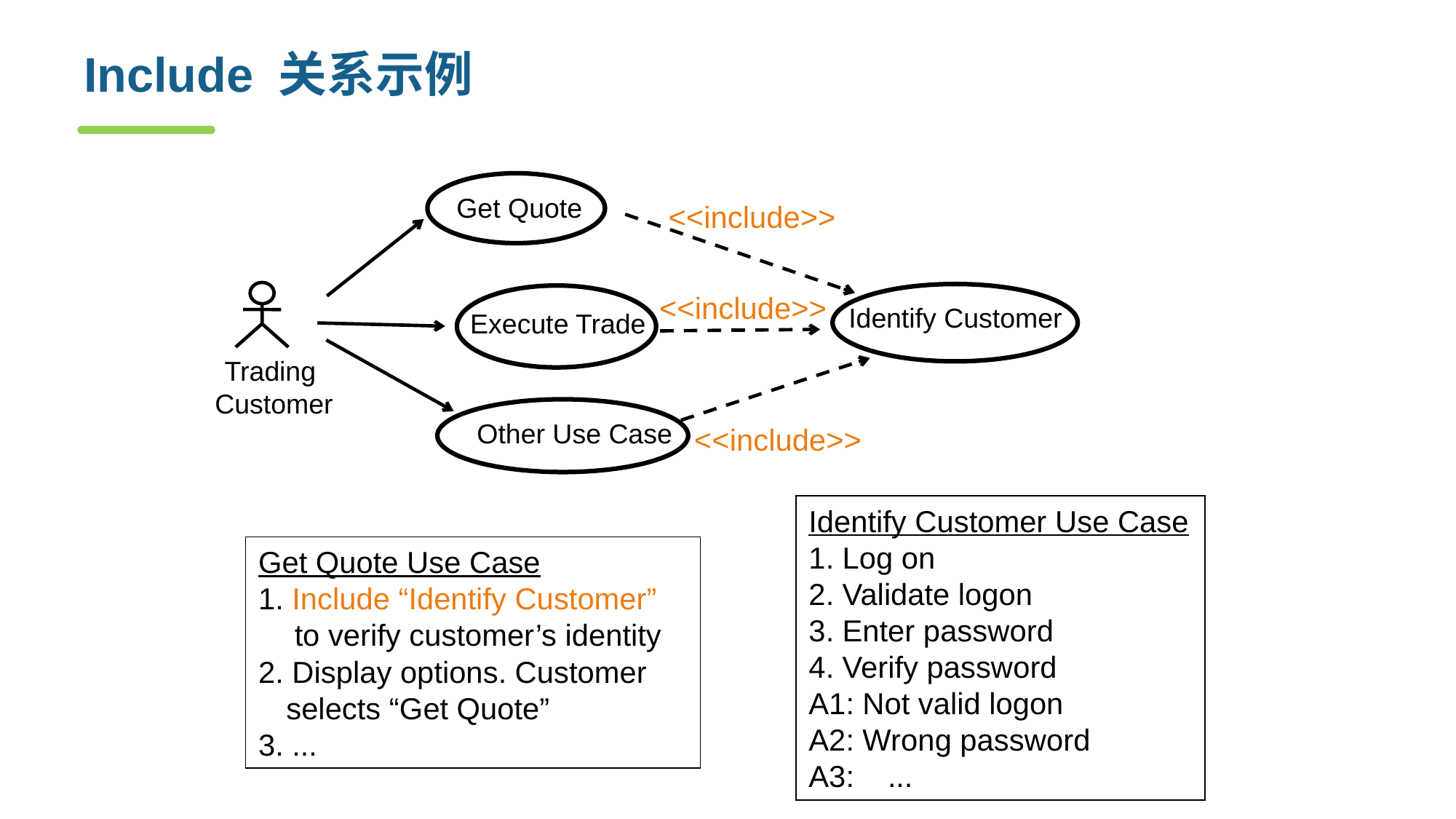

# Include 关系示例

Get Quote
<<include>>

<<include>>

Trading
 Customer

Execute Trade

Identify Customer

Other Use Case
<<include>>
Identify Customer Use Case
1. Log on
2. Validate logon
3. Enter password
4. Verify password
A1: Not valid logon
A2: Wrong password
A3:    ...
Get Quote Use Case
1. Include “Identify Customer”     to verify customer’s identity
2. Display options. Customer selects “Get Quote”
3. ...
81